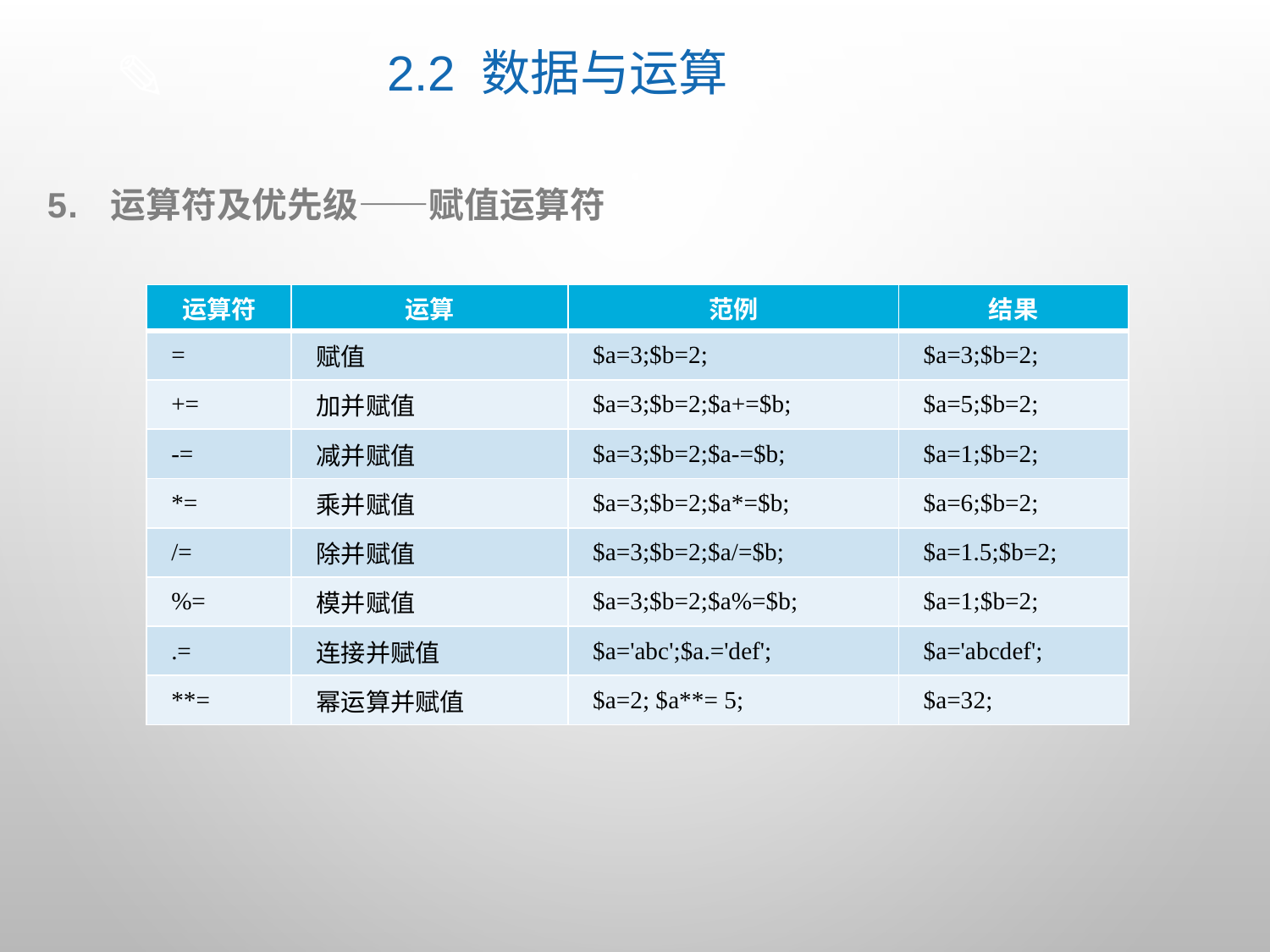

# 2.2 数据与运算
运算符及优先级——赋值运算符
| 运算符 | 运算 | 范例 | 结果 |
| --- | --- | --- | --- |
| = | 赋值 | $a=3;$b=2; | $a=3;$b=2; |
| += | 加并赋值 | $a=3;$b=2;$a+=$b; | $a=5;$b=2; |
| -= | 减并赋值 | $a=3;$b=2;$a-=$b; | $a=1;$b=2; |
| \*= | 乘并赋值 | $a=3;$b=2;$a\*=$b; | $a=6;$b=2; |
| /= | 除并赋值 | $a=3;$b=2;$a/=$b; | $a=1.5;$b=2; |
| %= | 模并赋值 | $a=3;$b=2;$a%=$b; | $a=1;$b=2; |
| .= | 连接并赋值 | $a='abc';$a.='def'; | $a='abcdef'; |
| \*\*= | 幂运算并赋值 | $a=2; $a\*\*= 5; | $a=32; |